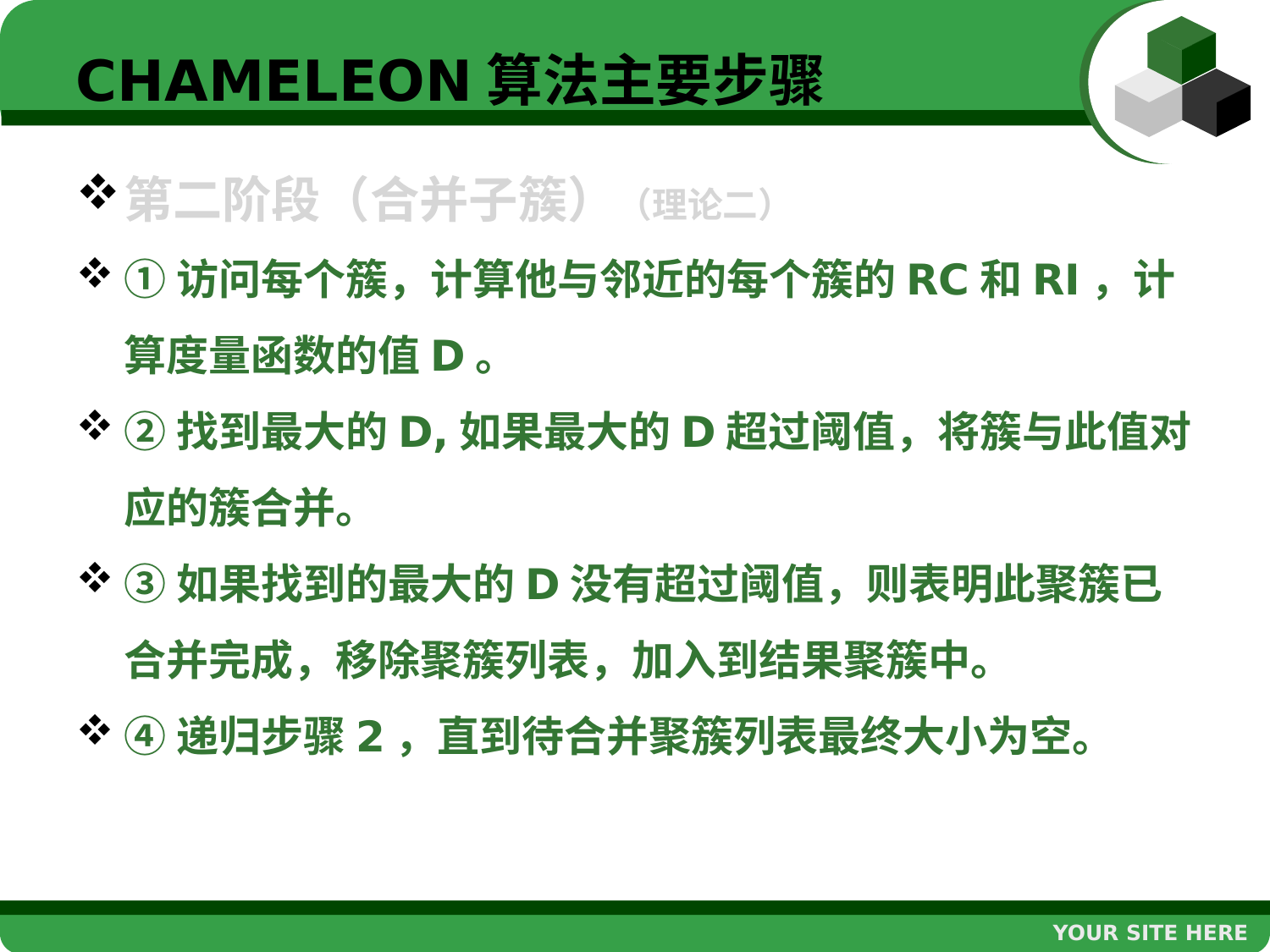

# CHAMELEON算法主要步骤
第二阶段（合并子簇）（理论二）
①访问每个簇，计算他与邻近的每个簇的RC和RI，计算度量函数的值D。
②找到最大的D,如果最大的D超过阈值，将簇与此值对应的簇合并。
③如果找到的最大的D没有超过阈值，则表明此聚簇已合并完成，移除聚簇列表，加入到结果聚簇中。
④递归步骤2，直到待合并聚簇列表最终大小为空。
YOUR SITE HERE